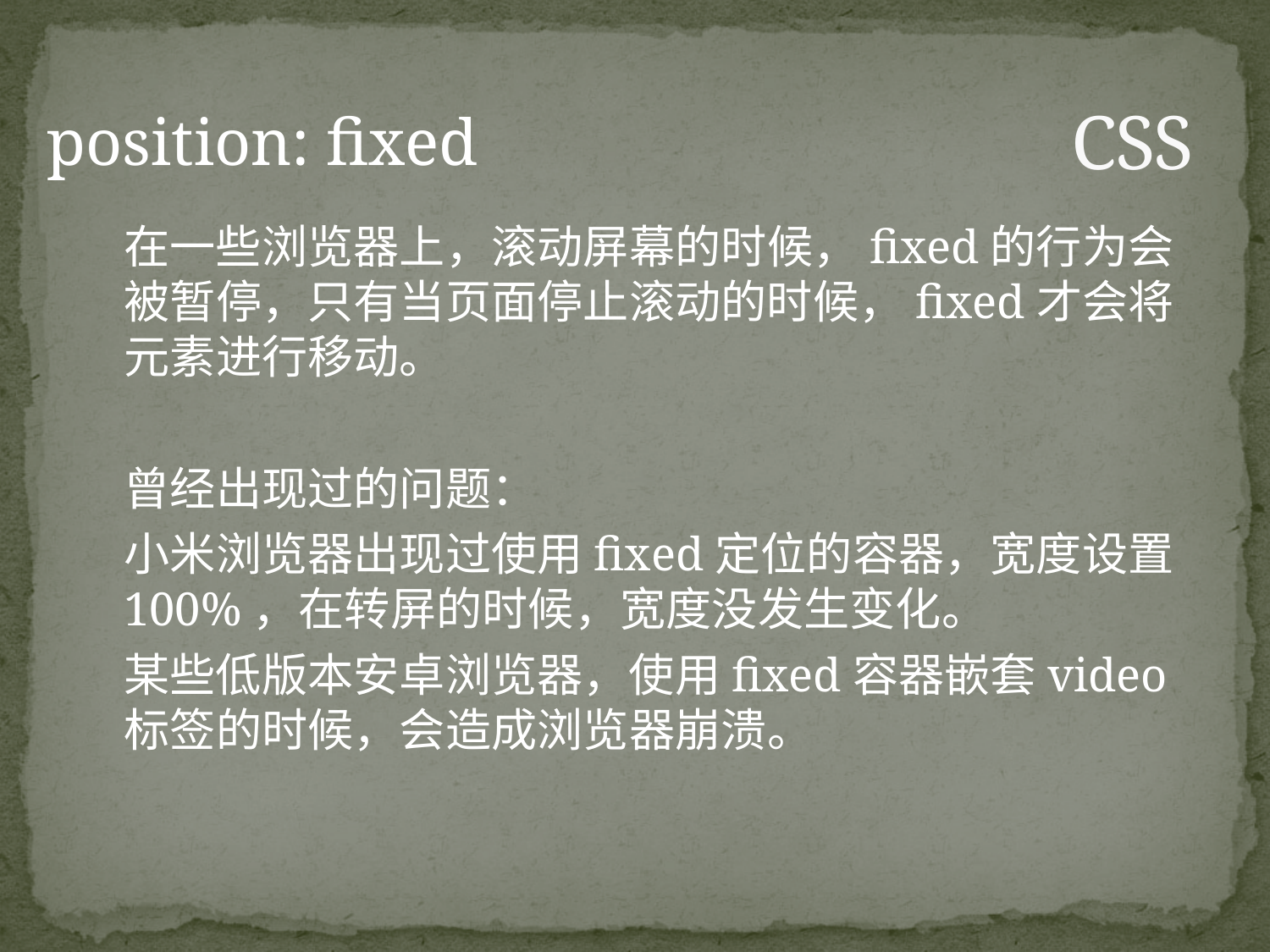

# CSS
position: fixed
在一些浏览器上，滚动屏幕的时候，fixed的行为会被暂停，只有当页面停止滚动的时候，fixed才会将元素进行移动。

曾经出现过的问题：
小米浏览器出现过使用fixed定位的容器，宽度设置100%，在转屏的时候，宽度没发生变化。
某些低版本安卓浏览器，使用fixed容器嵌套video标签的时候，会造成浏览器崩溃。